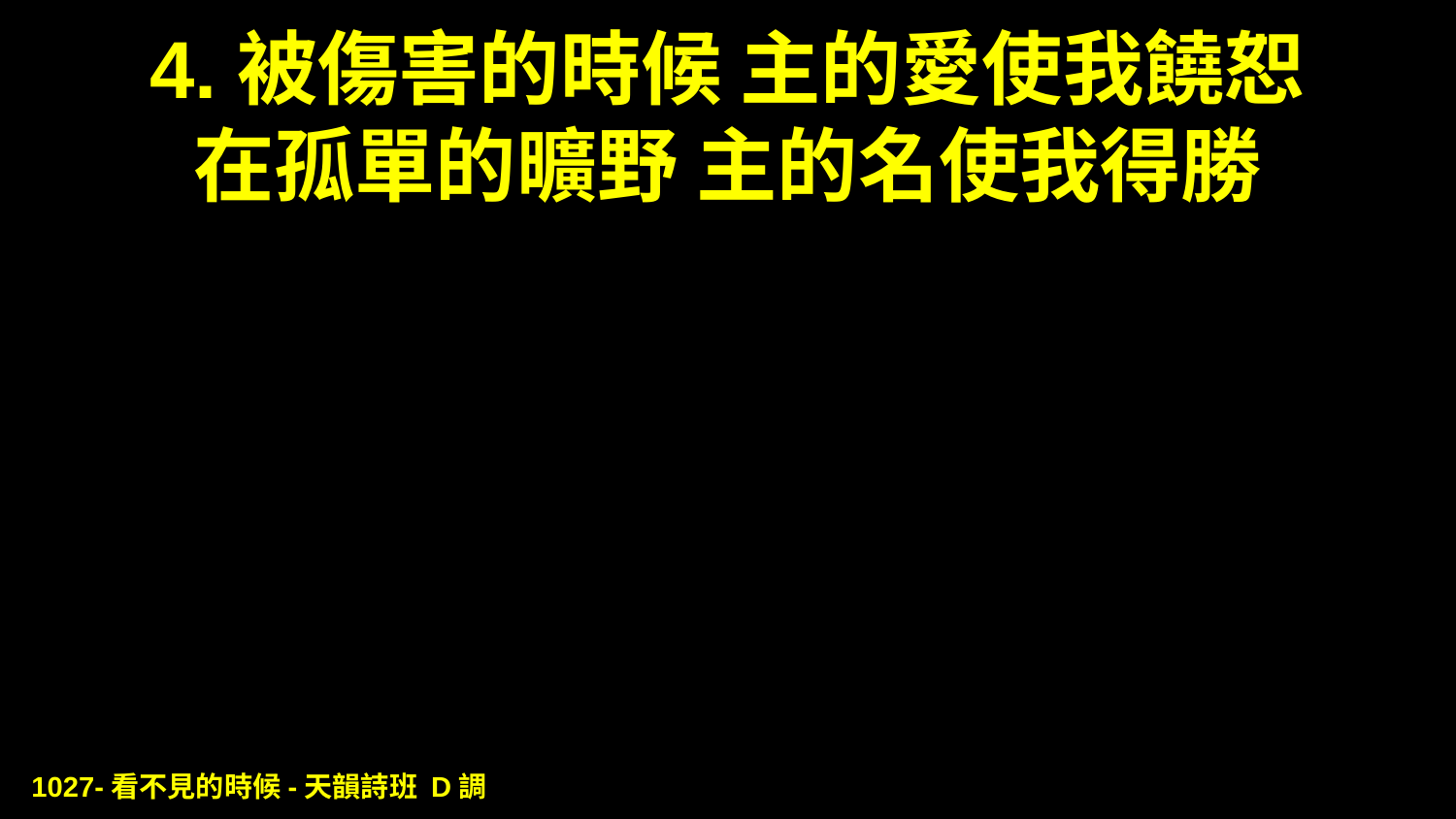

# 4.被傷害的時候 主的愛使我饒恕 在孤單的曠野 主的名使我得勝
1027-看不見的時候-天韻詩班 D調